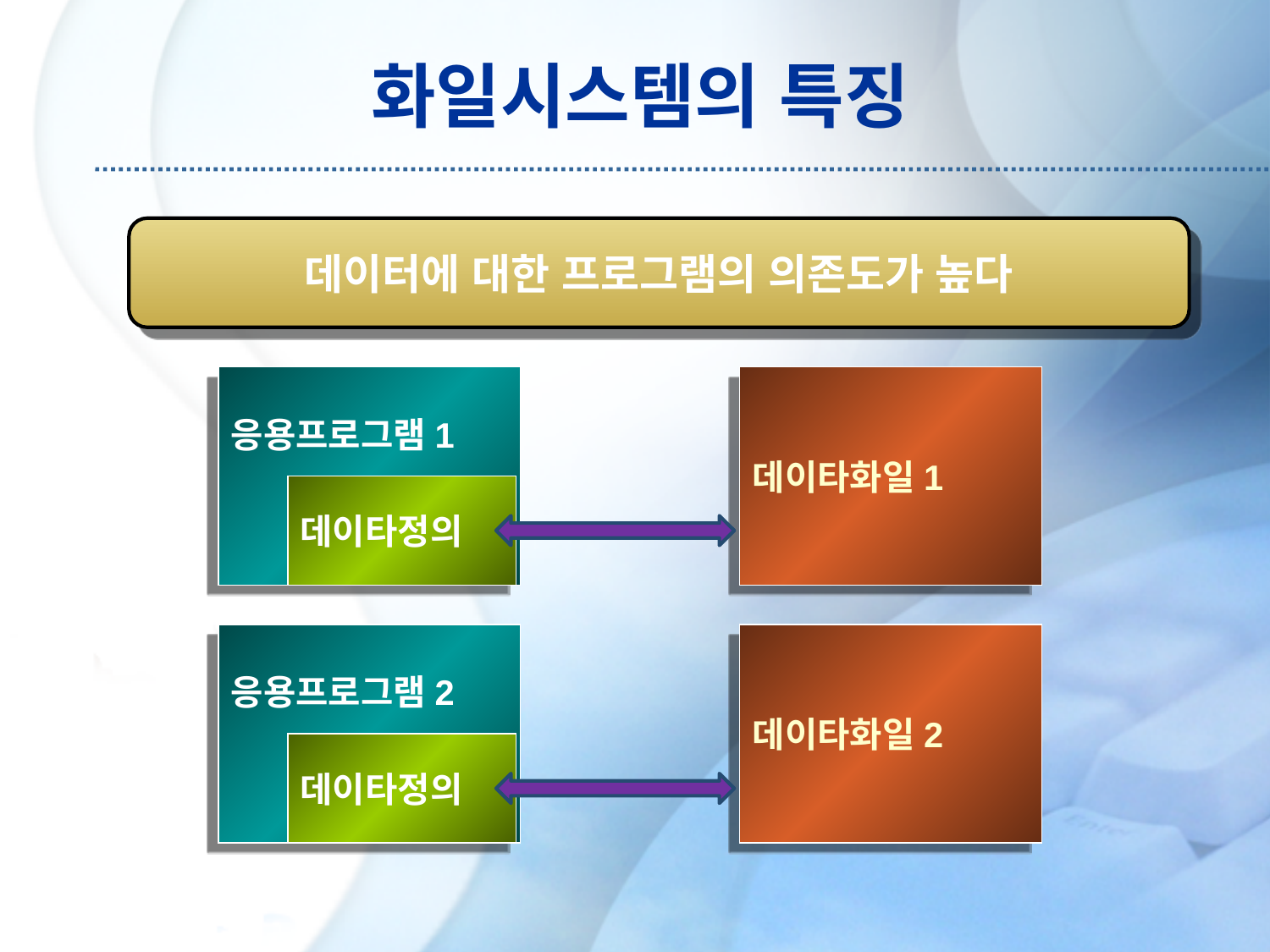

# 화일시스템의 특징
데이터에 대한 프로그램의 의존도가 높다
응용프로그램1

데이타화일1
데이타정의

응용프로그램2

데이타화일2
데이타정의